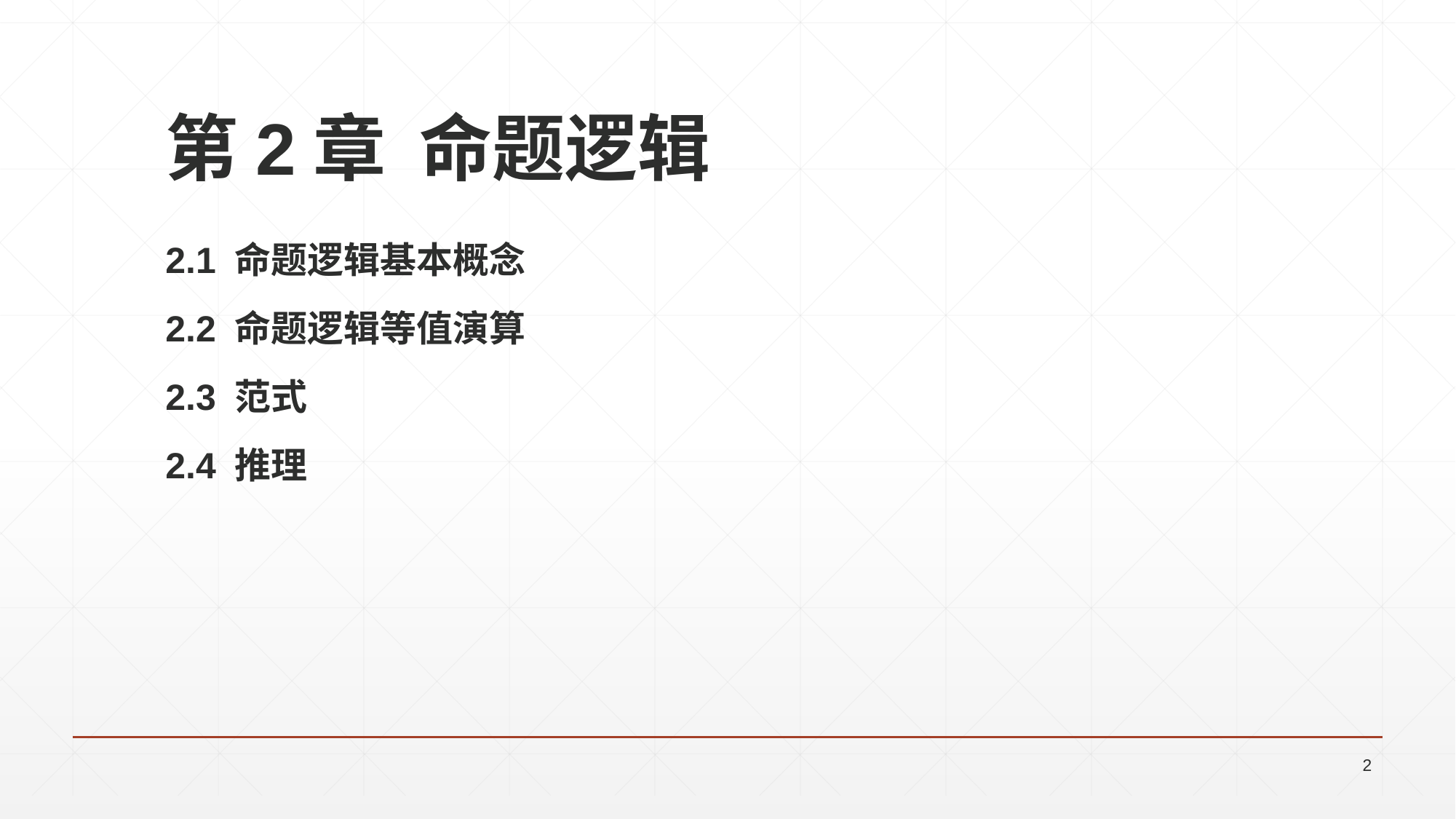

# 第2章  命题逻辑
2.1 命题逻辑基本概念
2.2 命题逻辑等值演算
2.3 范式
2.4 推理
2